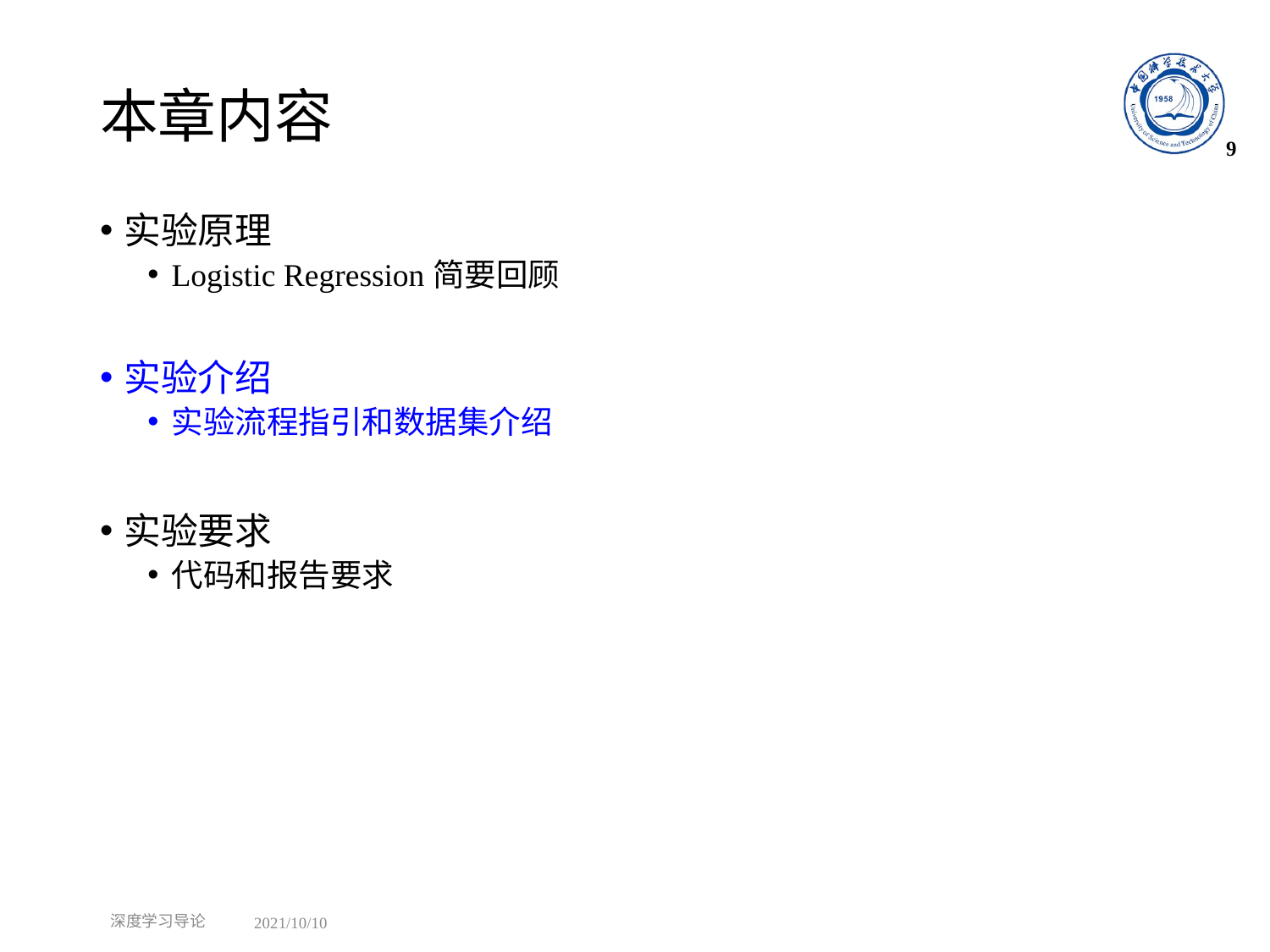

# 本章内容
9
实验原理
Logistic Regression简要回顾

实验介绍
实验流程指引和数据集介绍

实验要求
代码和报告要求
深度学习导论
2021/10/10